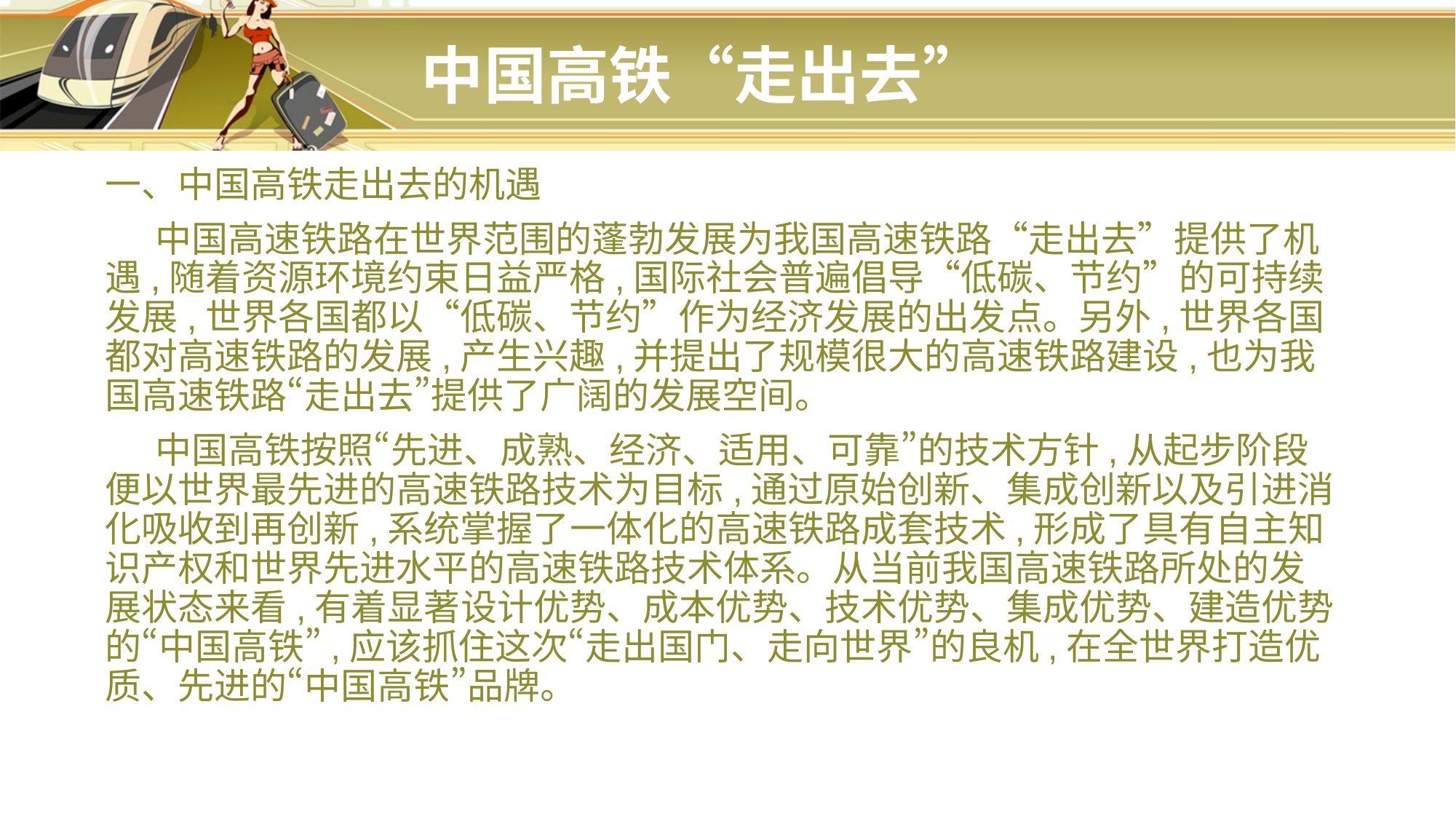

# 中国高铁“走出去”
一、中国高铁走出去的机遇
     中国高速铁路在世界范围的蓬勃发展为我国高速铁路“走出去”提供了机遇,随着资源环境约束日益严格,国际社会普遍倡导“低碳、节约”的可持续发展,世界各国都以“低碳、节约”作为经济发展的出发点。另外,世界各国都对高速铁路的发展,产生兴趣,并提出了规模很大的高速铁路建设,也为我国高速铁路“走出去”提供了广阔的发展空间。
     中国高铁按照“先进、成熟、经济、适用、可靠”的技术方针,从起步阶段便以世界最先进的高速铁路技术为目标,通过原始创新、集成创新以及引进消化吸收到再创新,系统掌握了一体化的高速铁路成套技术,形成了具有自主知识产权和世界先进水平的高速铁路技术体系。从当前我国高速铁路所处的发展状态来看,有着显著设计优势、成本优势、技术优势、集成优势、建造优势的“中国高铁”,应该抓住这次“走出国门、走向世界”的良机,在全世界打造优质、先进的“中国高铁”品牌。